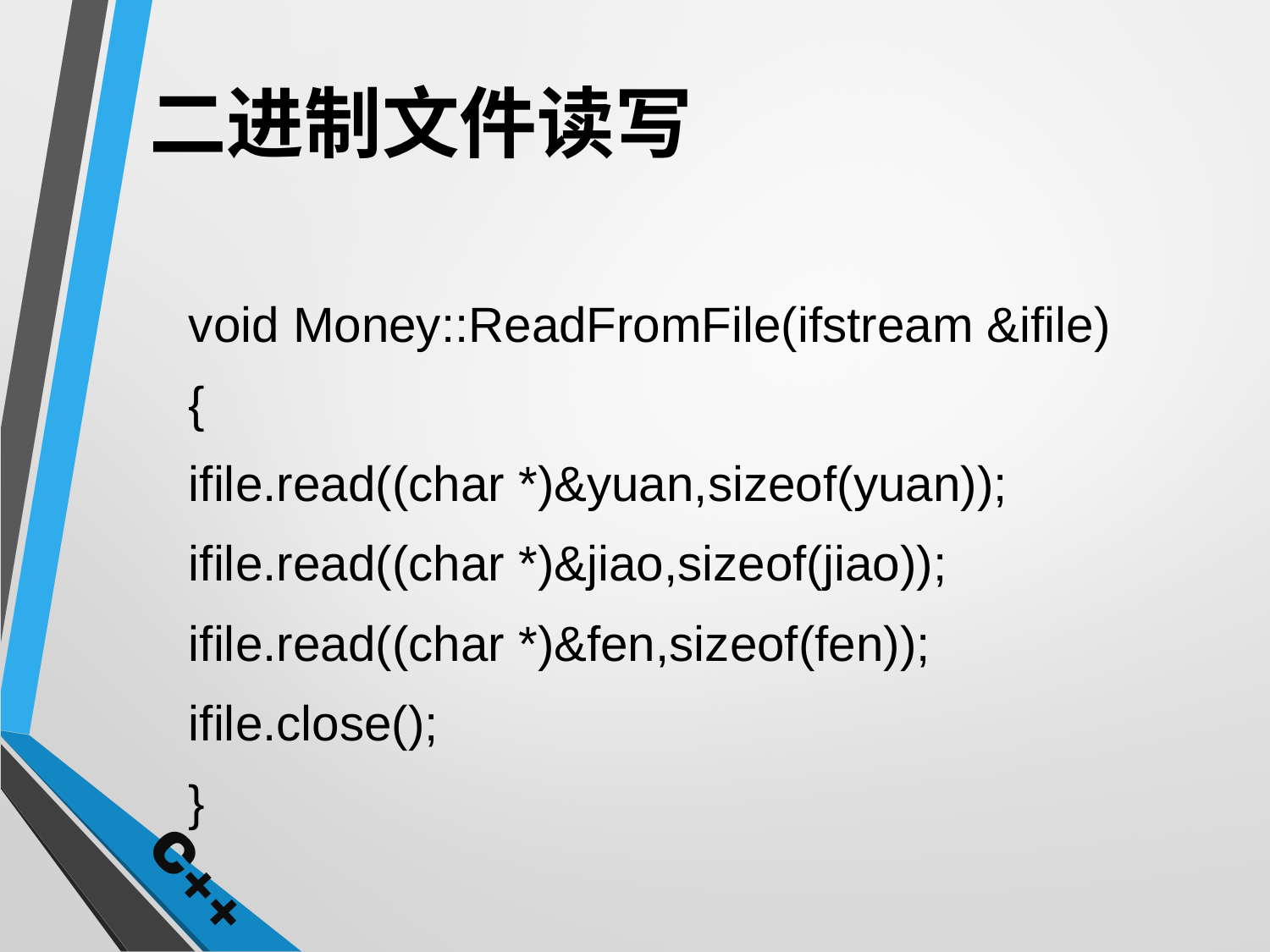

# 二进制文件读写

	void Money::ReadFromFile(ifstream &ifile)
	{
	ifile.read((char *)&yuan,sizeof(yuan));
	ifile.read((char *)&jiao,sizeof(jiao));
	ifile.read((char *)&fen,sizeof(fen));
	ifile.close();
	}